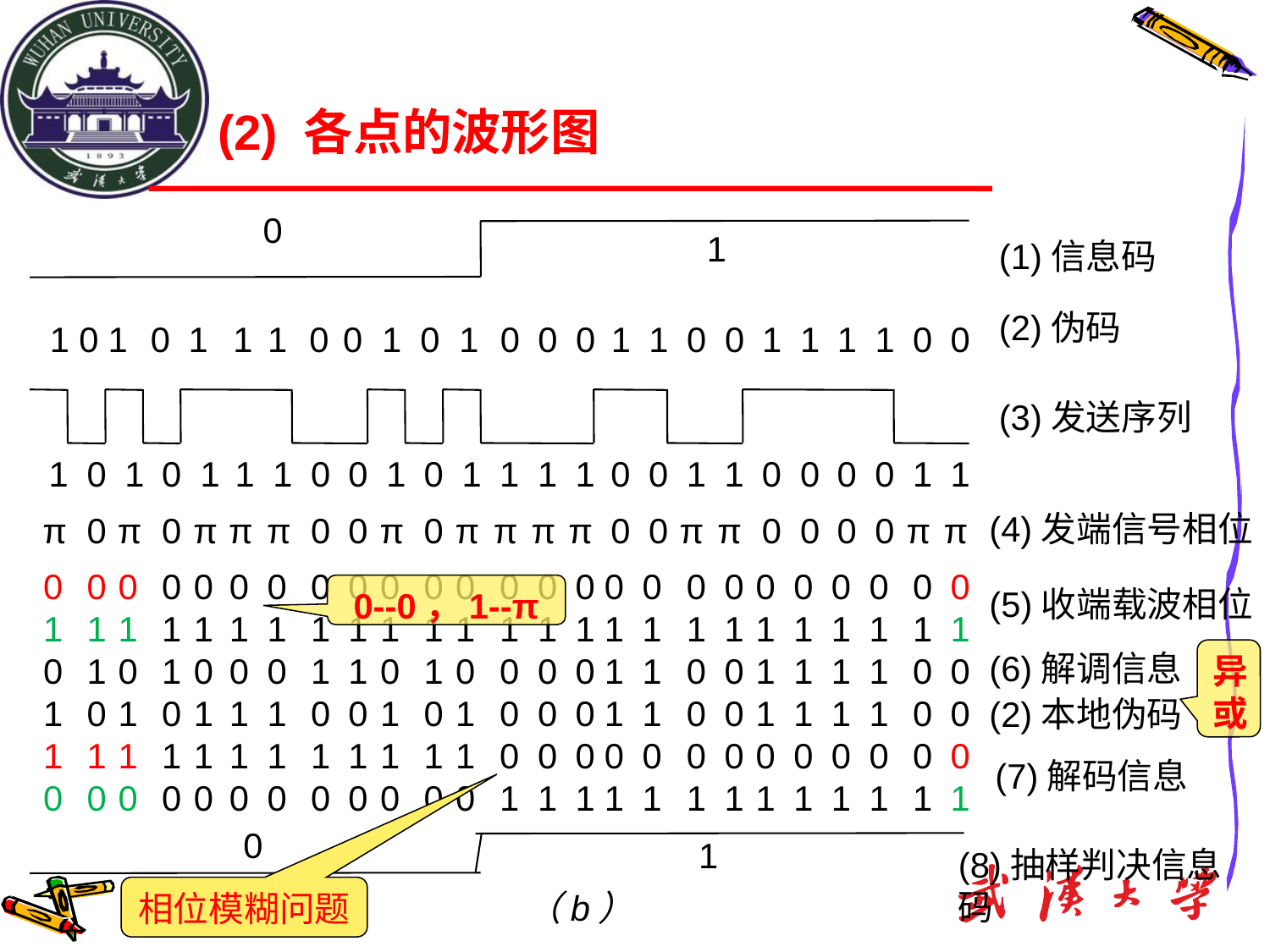

# (2) 各点的波形图
0

1
(1)信息码

(2)伪码

(3)发送序列

1
0
1
0
1
1
1
0
0
1
0
1
1
1
1
0
0
1
1
0
0
0
0
1
1
(4)发端信号相位
π
0
π
0
π
π
π
0
0
π
0
π
π
π
π
0
0
π
π
0
0
0
0
π
π
0
1
0
1
1
0
0
1
1
0
1
0
0
1
0
1
1
0
0
1
1
0
1
0
0
1
0
1
1
0
0
1
0
1
1
0
0
1
0
1
1
0
0
1
1
0
1
0
0
1
1
0
1
0
0
1
0
1
1
0
0
1
1
0
1
0
0
1
0
1
1
0
0
1
0
0
0
1
0
1
0
0
0
1
0
1
0
0
0
1
0
1
1
1
0
1
0
1
1
1
0
1
0
1
0
0
0
1
0
1
0
0
0
1
0
1
1
1
0
1
0
1
1
1
0
1
0
1
1
1
0
1
0
1
1
1
0
1
0
1
0
0
0
1
0
1
0
0
0
1
(5)收端载波相位
(6)解调信息
0

1
(8)抽样判决信息码

（b）
1
0
1
1
0
0
1
1
1
0
0
1
0
0
0
1
1
0
0
1
1
1
1
0
0
0--0，1--π

异或
(2)本地伪码
(7)解码信息
相位模糊问题